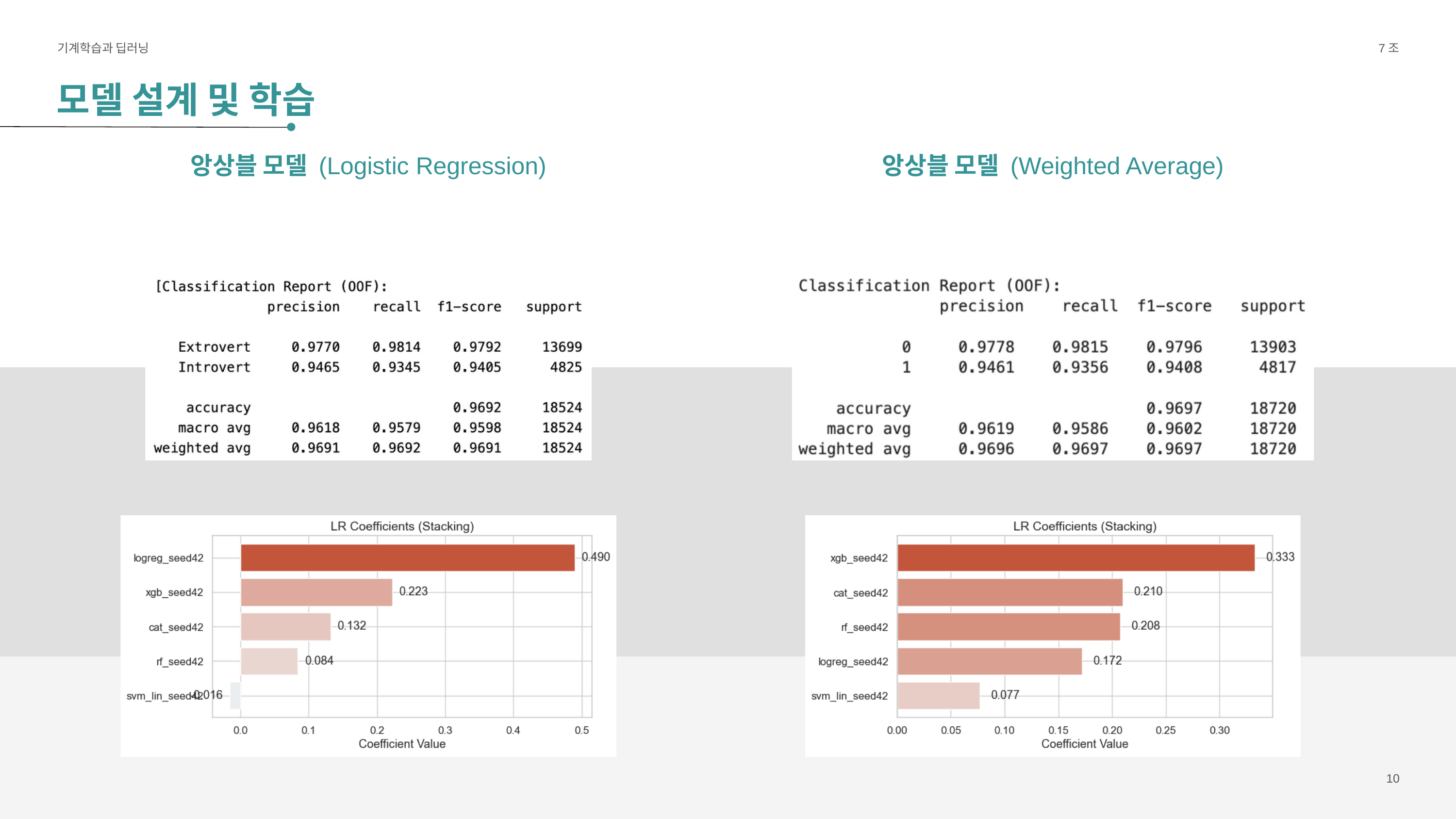

기계학습과 딥러닝
7조
모델 설계 및 학습

앙상블 모델 (Logistic Regression)
앙상블 모델 (Weighted Average)

10